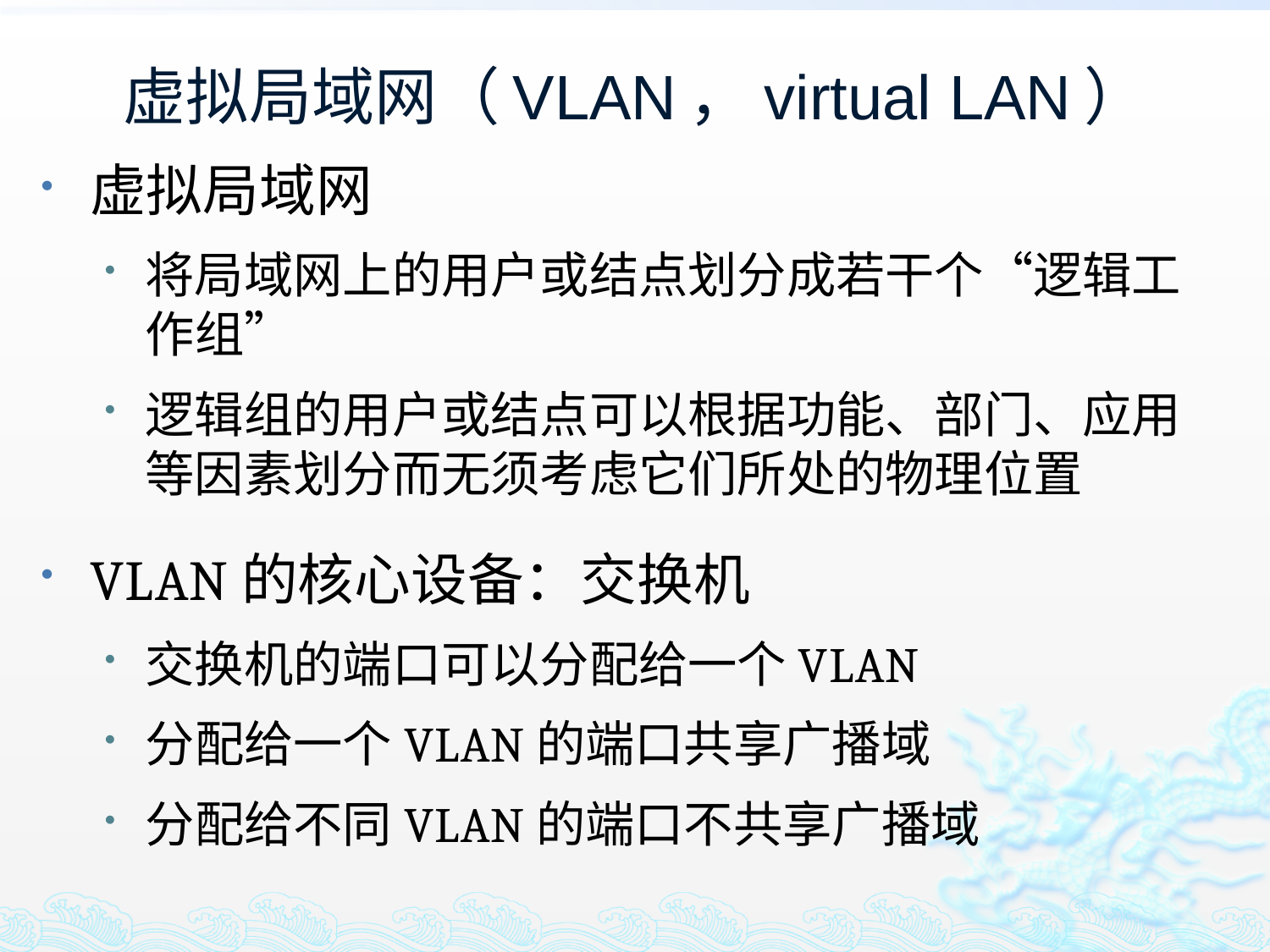

# 虚拟局域网（VLAN，virtual LAN）
虚拟局域网
将局域网上的用户或结点划分成若干个“逻辑工作组”
逻辑组的用户或结点可以根据功能、部门、应用等因素划分而无须考虑它们所处的物理位置
VLAN的核心设备：交换机
交换机的端口可以分配给一个VLAN
分配给一个VLAN的端口共享广播域
分配给不同VLAN的端口不共享广播域